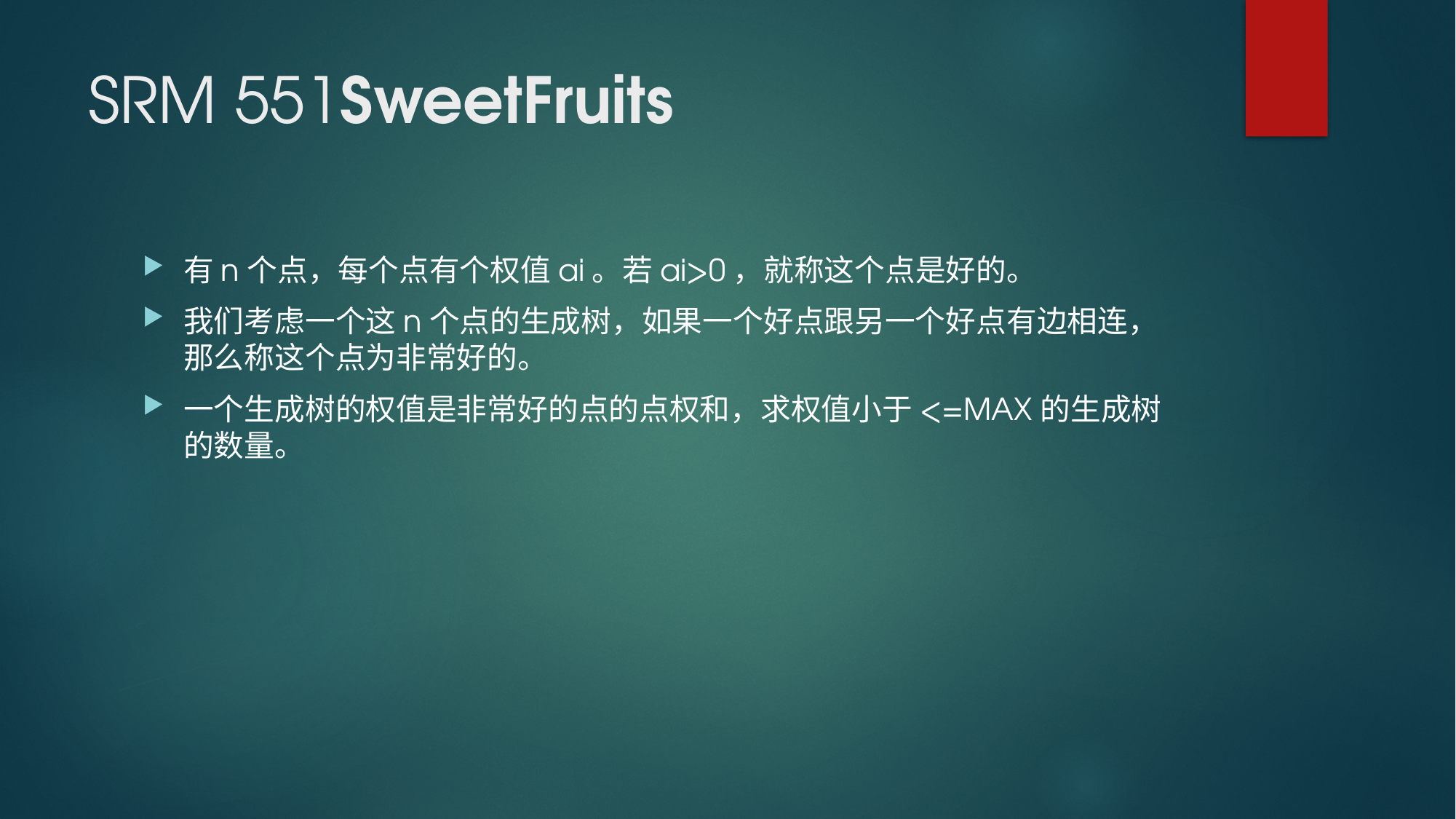

# SRM 551SweetFruits
有n个点，每个点有个权值ai。若ai>0，就称这个点是好的。
我们考虑一个这n个点的生成树，如果一个好点跟另一个好点有边相连，那么称这个点为非常好的。
一个生成树的权值是非常好的点的点权和，求权值小于<=MAX的生成树的数量。